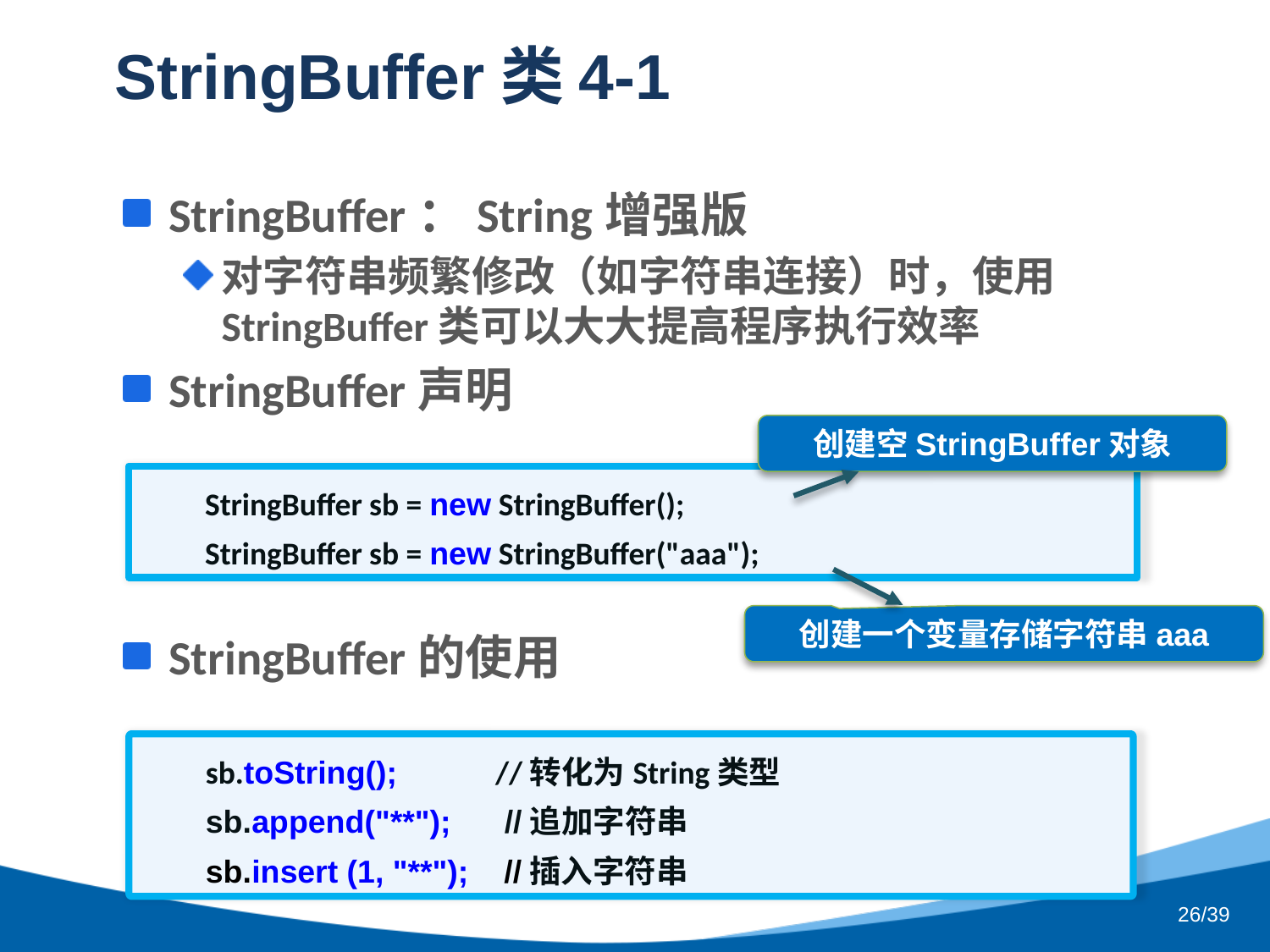

# StringBuffer类4-1
StringBuffer：String增强版
对字符串频繁修改（如字符串连接）时，使用StringBuffer类可以大大提高程序执行效率
StringBuffer声明

StringBuffer的使用

创建空StringBuffer对象
StringBuffer sb = new StringBuffer();
StringBuffer sb = new StringBuffer("aaa");
创建一个变量存储字符串aaa
sb.toString();           //转化为String类型
sb.append("**");      //追加字符串
sb.insert (1, "**");    //插入字符串
26/39